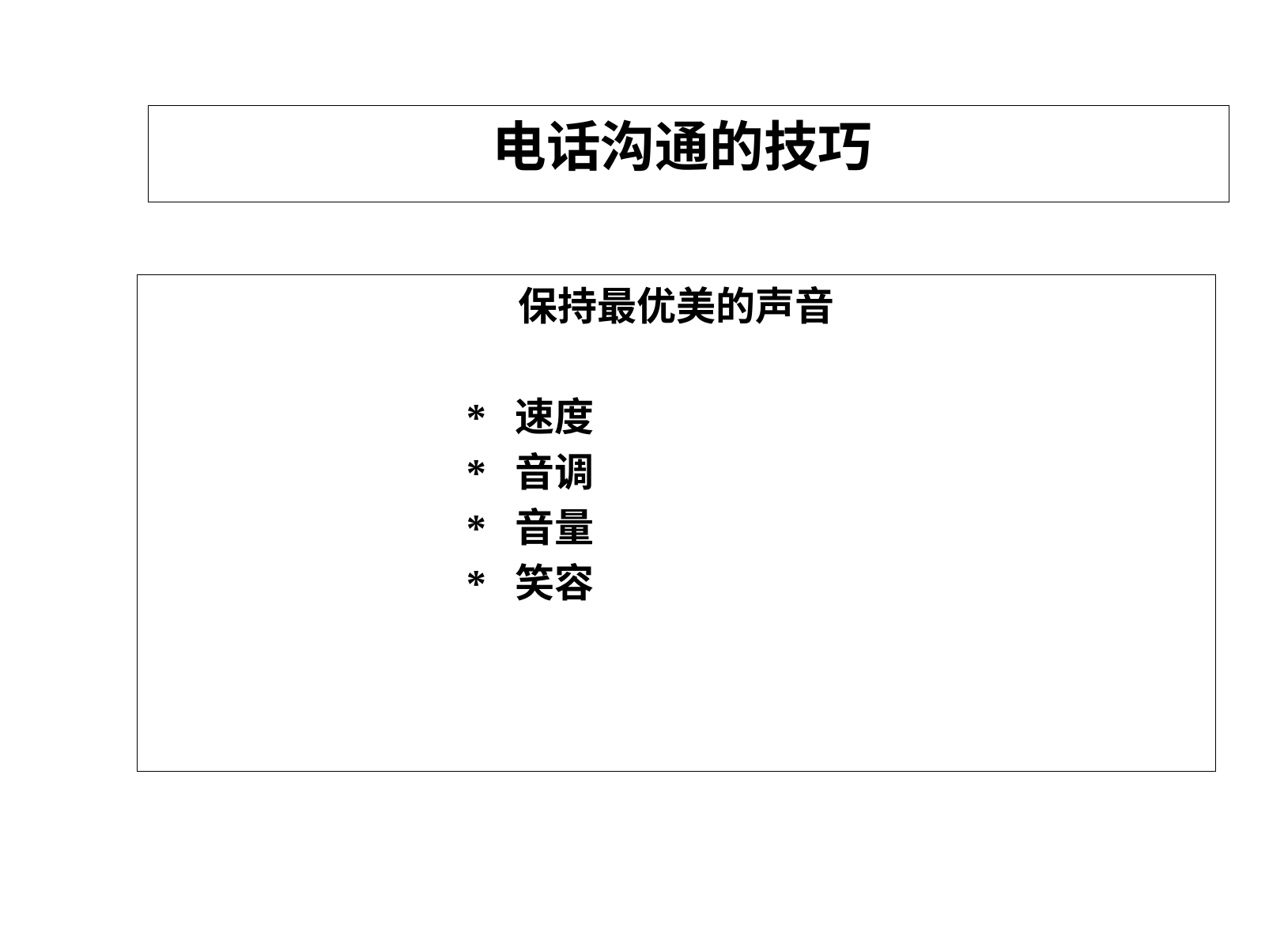

# 电话沟通的技巧
保持最优美的声音

                                *  速度
                                *  音调
                                *  音量
                                *  笑容